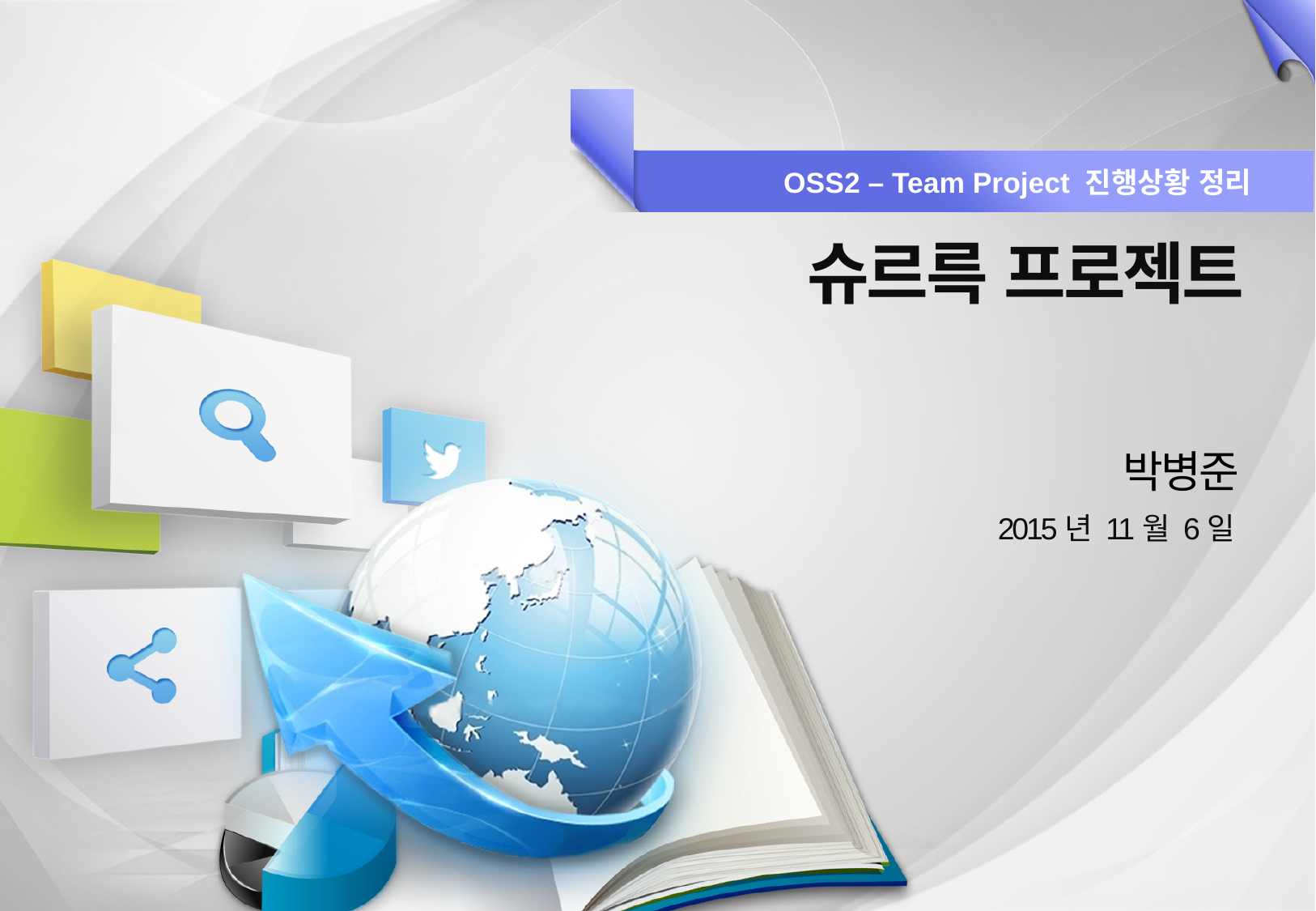

OSS2 – Team Project 진행상황 정리
# 슈르륵 프로젝트
박병준
2015년 11월 6일